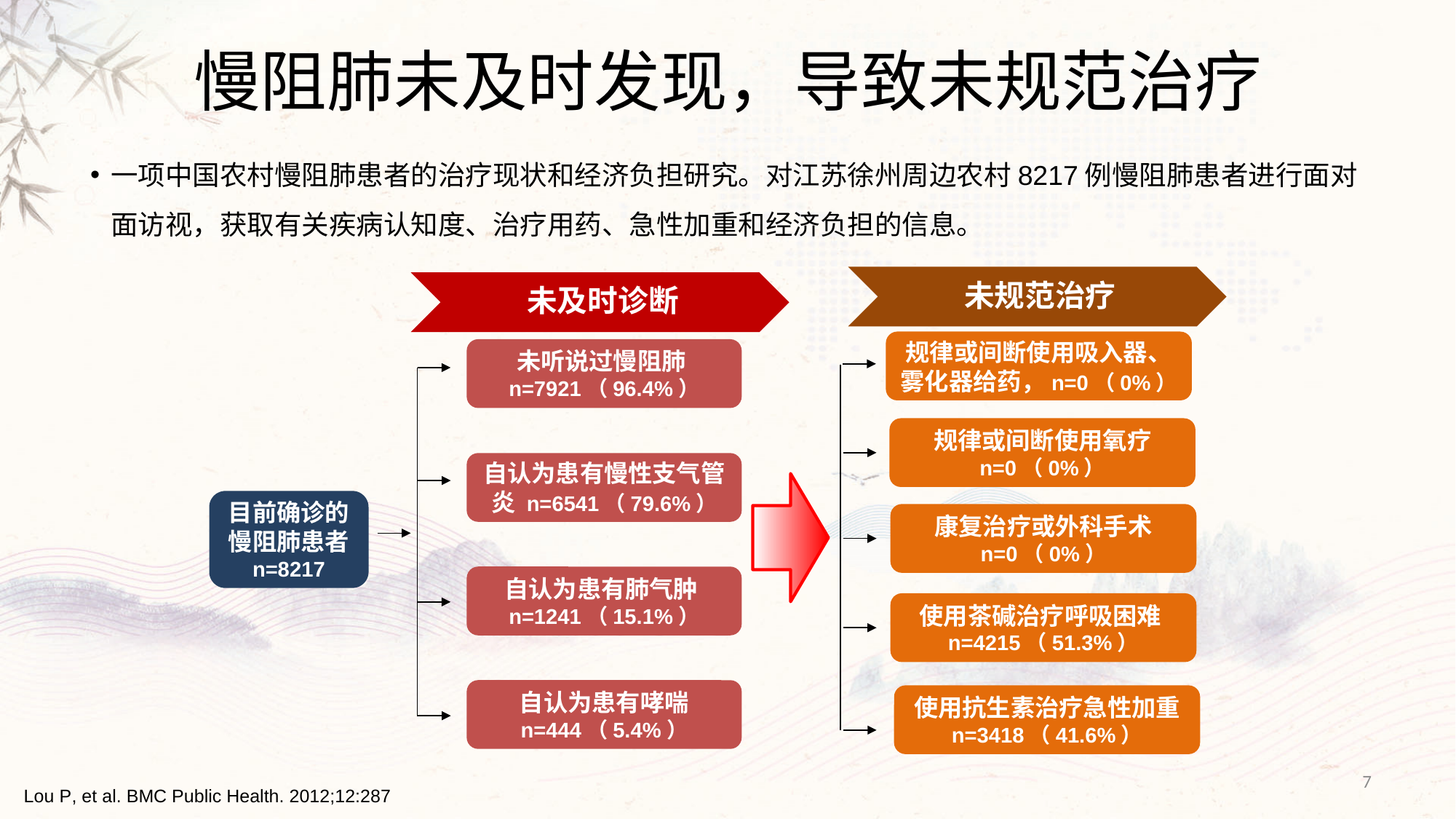

# 慢阻肺未及时发现，导致未规范治疗
一项中国农村慢阻肺患者的治疗现状和经济负担研究。对江苏徐州周边农村8217例慢阻肺患者进行面对面访视，获取有关疾病认知度、治疗用药、急性加重和经济负担的信息。

未规范治疗

未及时诊断
规律或间断使用吸入器、雾化器给药，n=0（0%）
规律或间断使用氧疗
n=0（0%）
康复治疗或外科手术
n=0（0%）
使用茶碱治疗呼吸困难n=4215（51.3%）
使用抗生素治疗急性加重
n=3418（41.6%）
未听说过慢阻肺n=7921（96.4%）
自认为患有慢性支气管炎 n=6541（79.6%）
自认为患有肺气肿n=1241（15.1%）
自认为患有哮喘
n=444（5.4%）

目前确诊的慢阻肺患者
n=8217
7
Lou P, et al. BMC Public Health. 2012;12:287